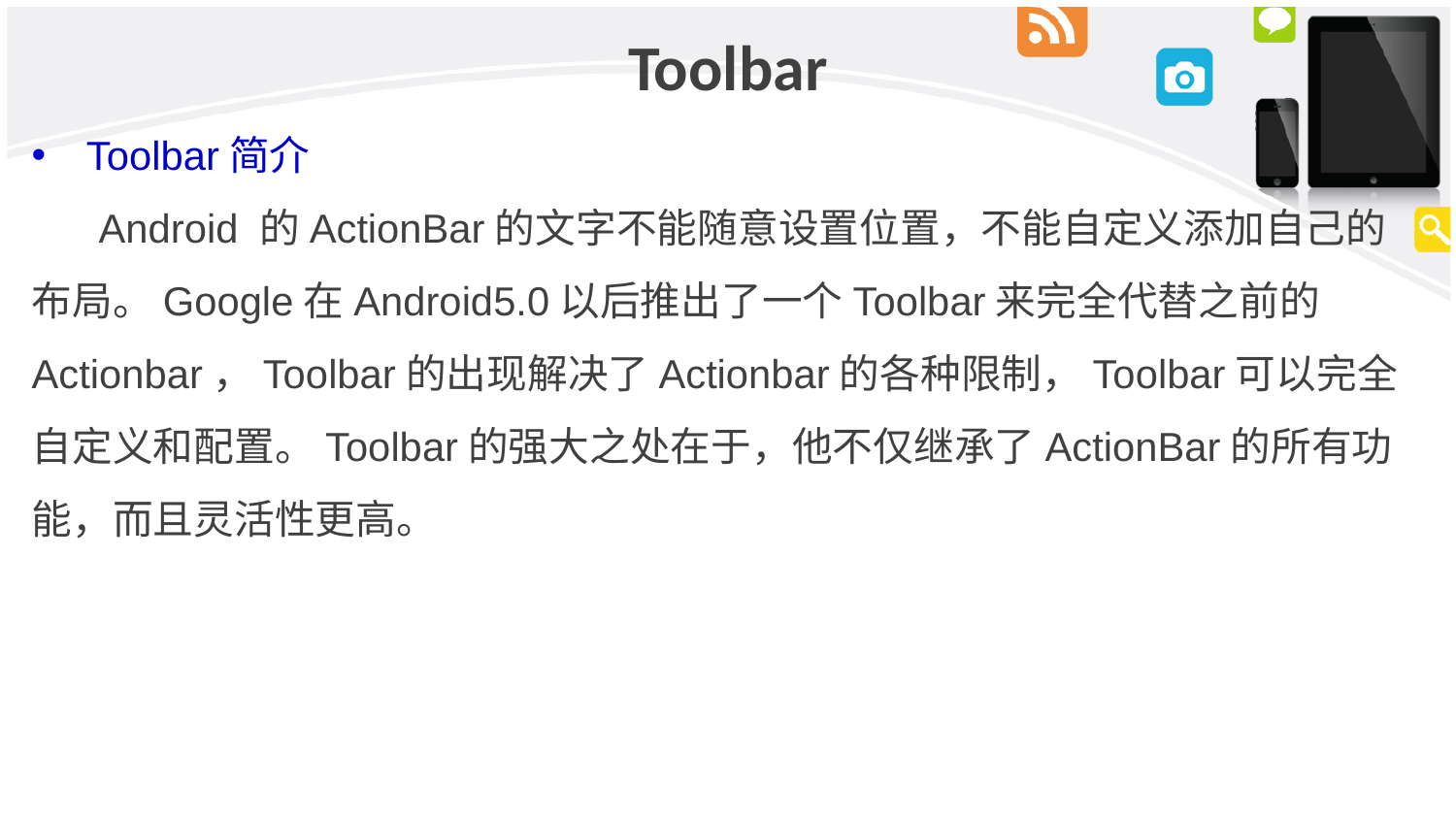

# Toolbar
Toolbar简介
      Android 的ActionBar的文字不能随意设置位置，不能自定义添加自己的布局。Google在Android5.0以后推出了一个Toolbar来完全代替之前的Actionbar，Toolbar的出现解决了Actionbar的各种限制，Toolbar可以完全自定义和配置。Toolbar的强大之处在于，他不仅继承了ActionBar的所有功能，而且灵活性更高。